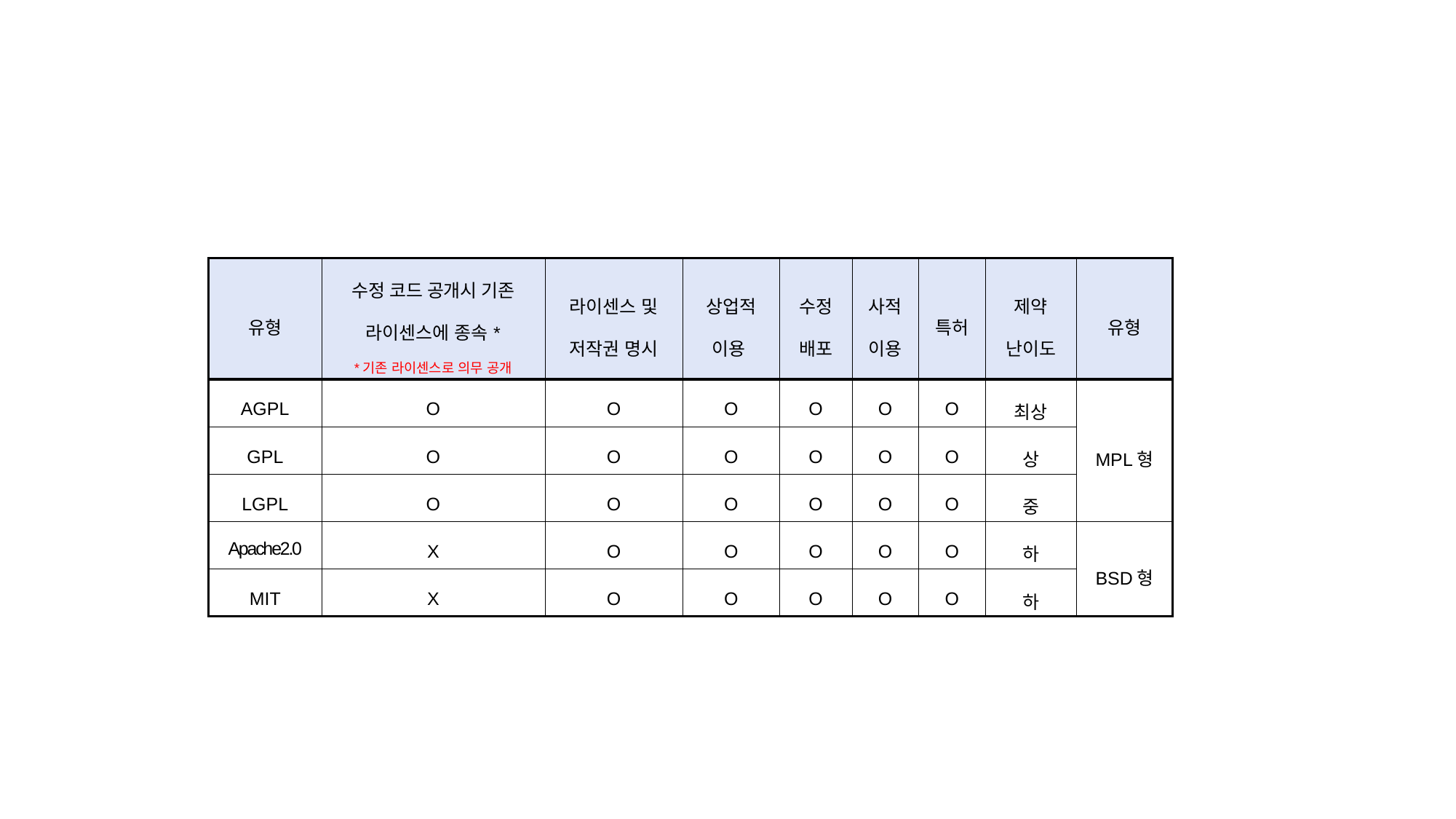

| 유형 | 수정 코드 공개시 기존 라이센스에 종속\* \*기존 라이센스로 의무 공개 | 라이센스 및 저작권 명시 | 상업적 이용 | 수정 배포 | 사적 이용 | 특허 | 제약 난이도 | 유형 |
| --- | --- | --- | --- | --- | --- | --- | --- | --- |
| AGPL | O | O | O | O | O | O | 최상 | MPL형 |
| GPL | O | O | O | O | O | O | 상 |  |
| LGPL | O | O | O | O | O | O | 중 |  |
| Apache2.0 | X | O | O | O | O | O | 하 | BSD형 |
| MIT | X | O | O | O | O | O | 하 |  |